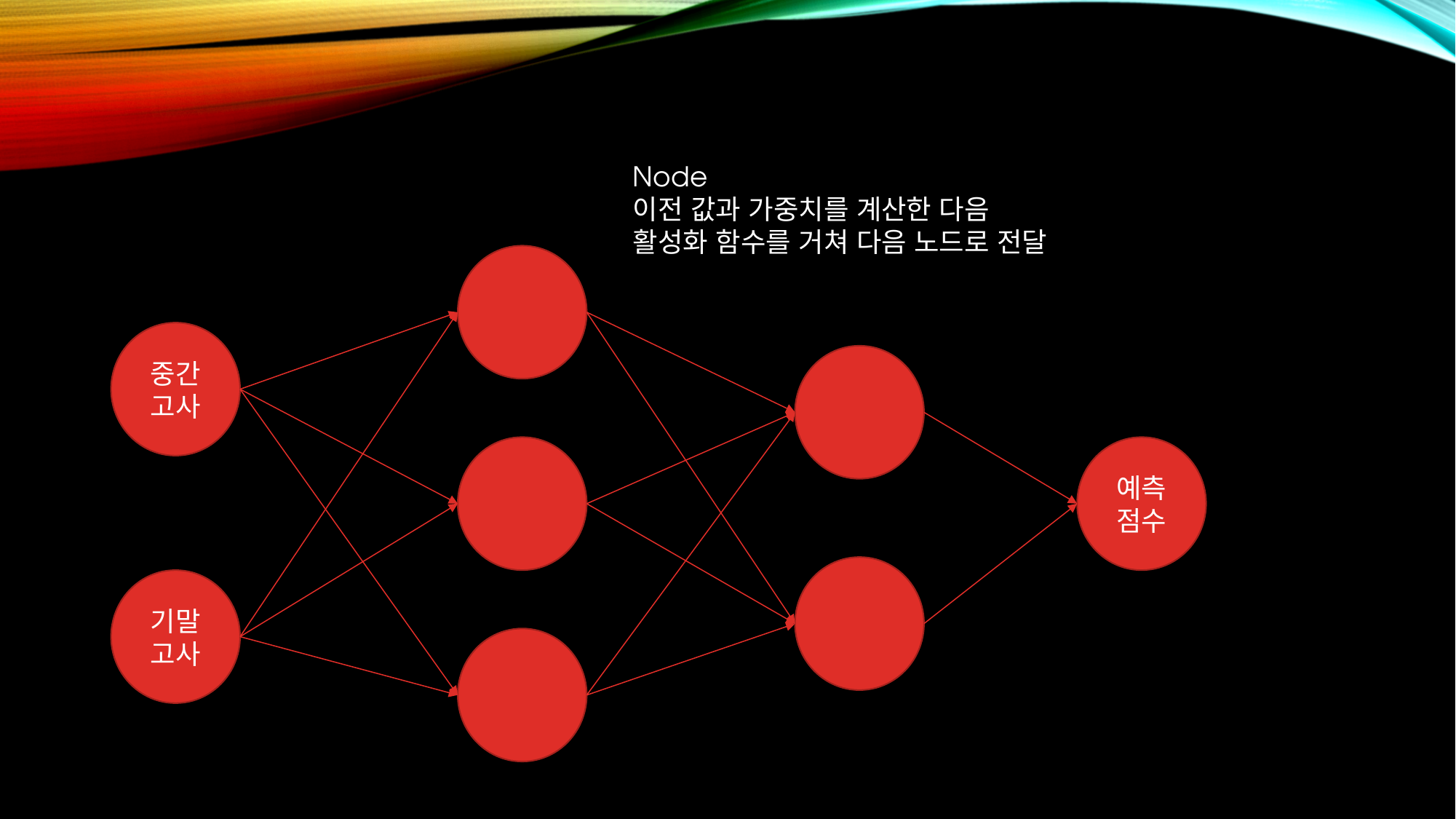

Node
이전 값과 가중치를 계산한 다음
활성화 함수를 거쳐 다음 노드로 전달

중간고사

예측점수

기말고사